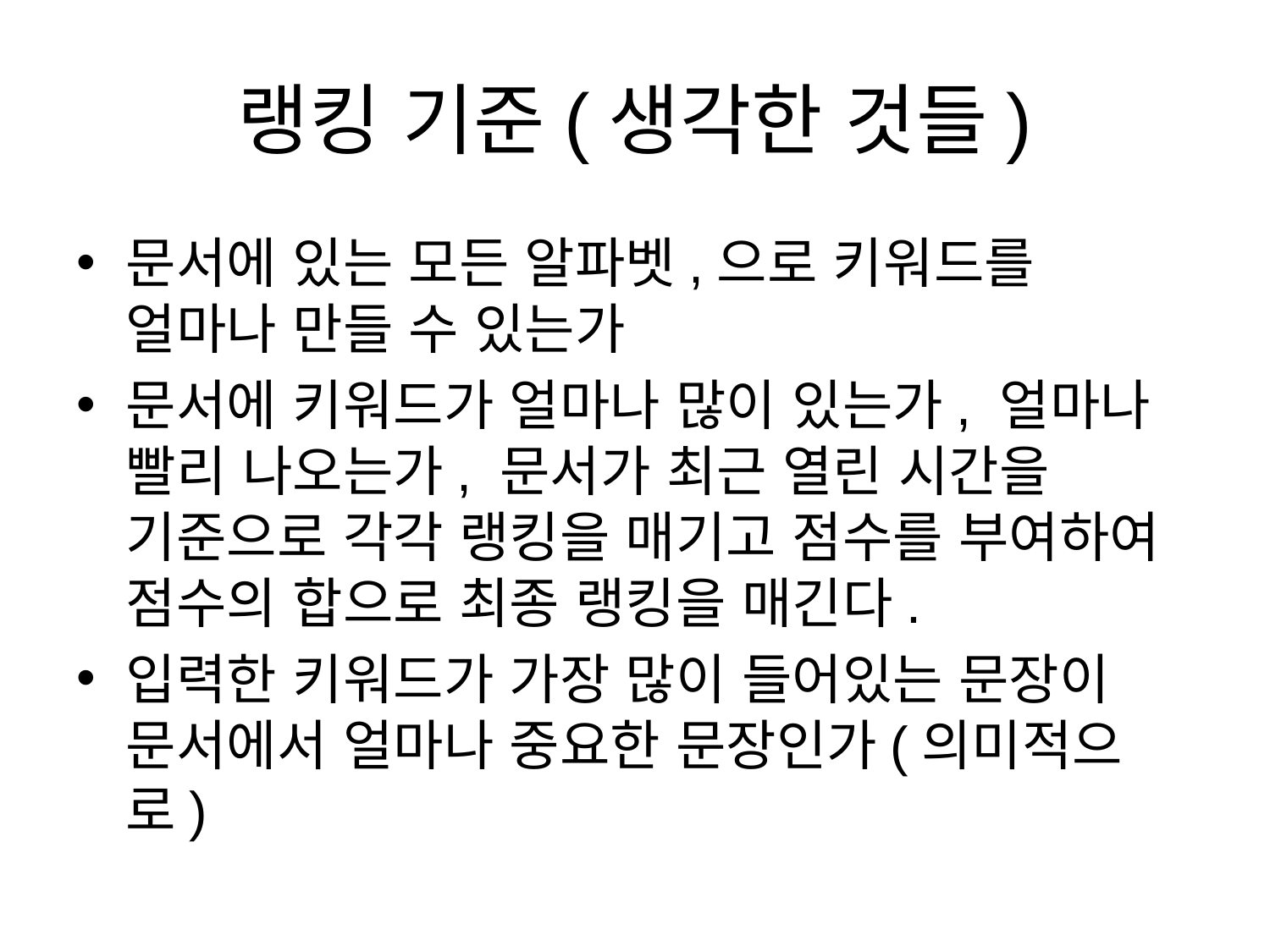

# 랭킹 기준(생각한 것들)
문서에 있는 모든 알파벳,으로 키워드를 얼마나 만들 수 있는가
문서에 키워드가 얼마나 많이 있는가, 얼마나 빨리 나오는가, 문서가 최근 열린 시간을 기준으로 각각 랭킹을 매기고 점수를 부여하여 점수의 합으로 최종 랭킹을 매긴다.
입력한 키워드가 가장 많이 들어있는 문장이 문서에서 얼마나 중요한 문장인가(의미적으로)